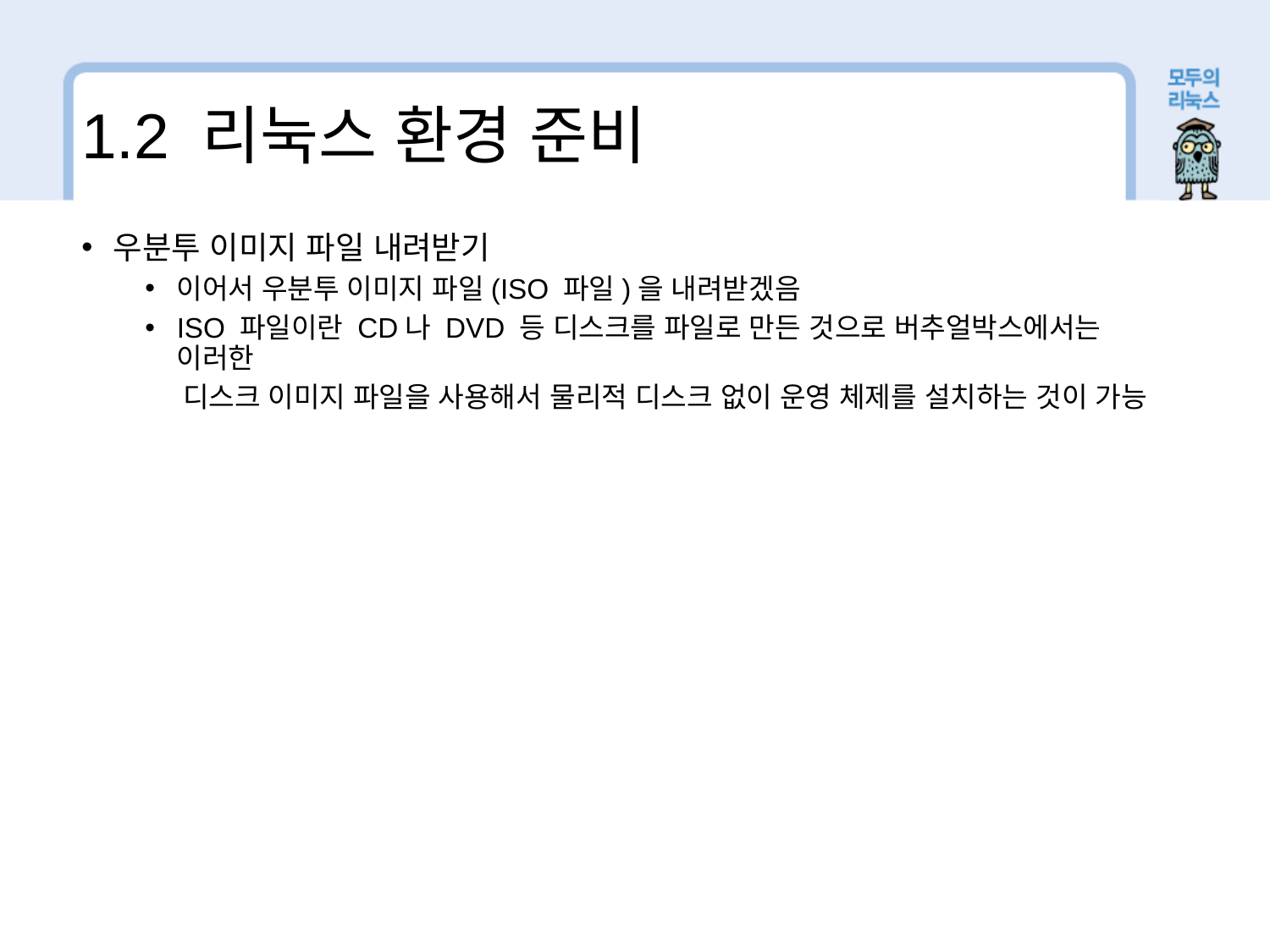

1.2 리눅스 환경 준비
우분투 이미지 파일 내려받기
이어서 우분투 이미지 파일(ISO 파일)을 내려받겠음
ISO 파일이란 CD나 DVD 등 디스크를 파일로 만든 것으로 버추얼박스에서는 이러한
    디스크 이미지 파일을 사용해서 물리적 디스크 없이 운영 체제를 설치하는 것이 가능